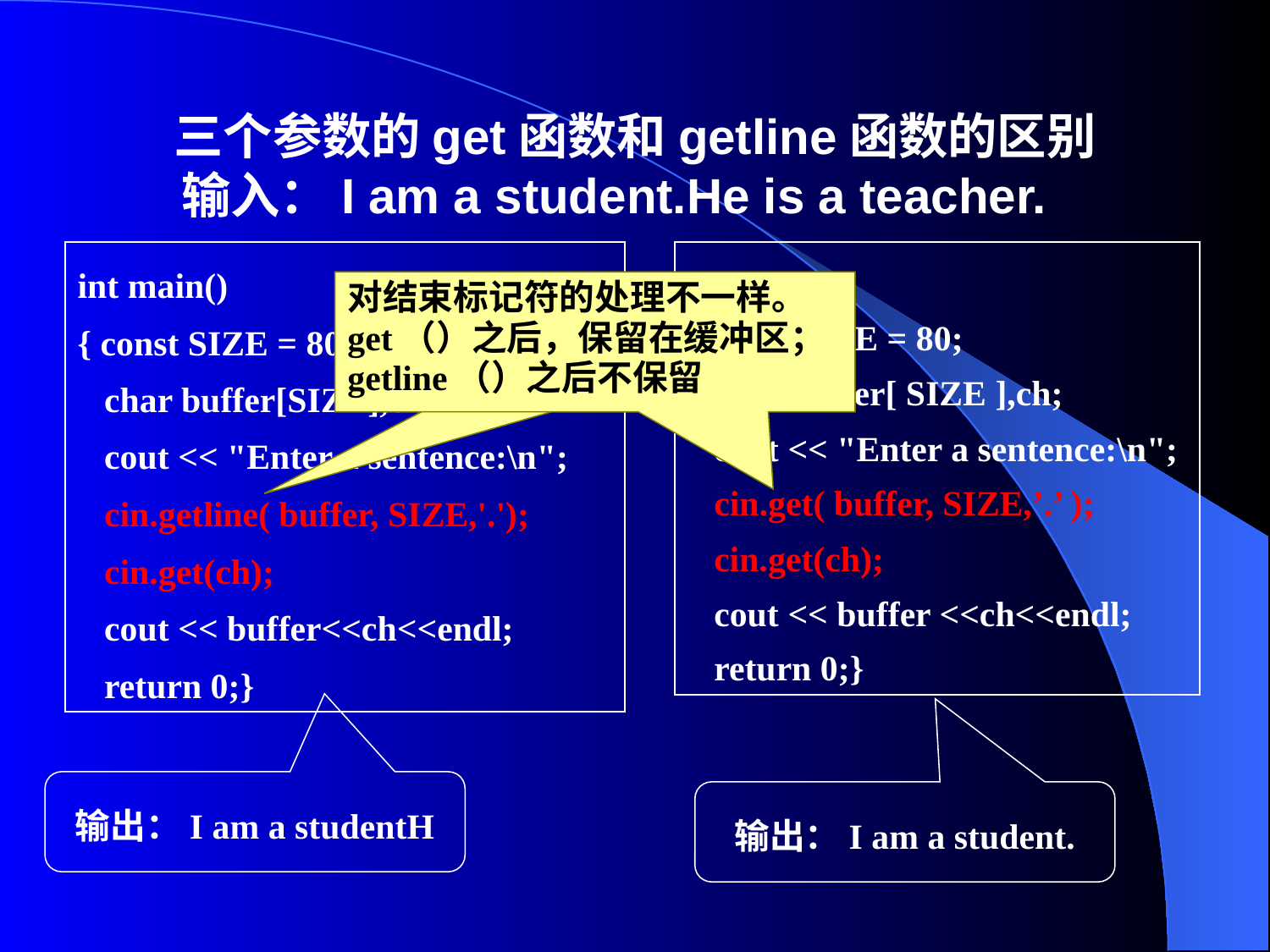

# 三个参数的get函数和getline函数的区别 输入：I am a student.He is a teacher.
int main()
{ const SIZE = 80;
   char buffer[SIZE],ch;
   cout << "Enter a sentence:\n";
   cin.getline( buffer, SIZE,'.');
   cin.get(ch);
   cout << buffer<<ch<<endl;
   return 0;}
int main()
{ const SIZE = 80;
   char buffer[ SIZE ],ch;
   cout << "Enter a sentence:\n";
   cin.get( buffer, SIZE,’.’ );
   cin.get(ch);
   cout << buffer <<ch<<endl;
   return 0;}
对结束标记符的处理不一样。
Get（）之后，保留在缓冲区；
Getline（）之后不保留
对结束标记符的处理不一样。
get（）之后，保留在缓冲区；
getline（）之后不保留
输出：I am a studentH
输出：I am a student.